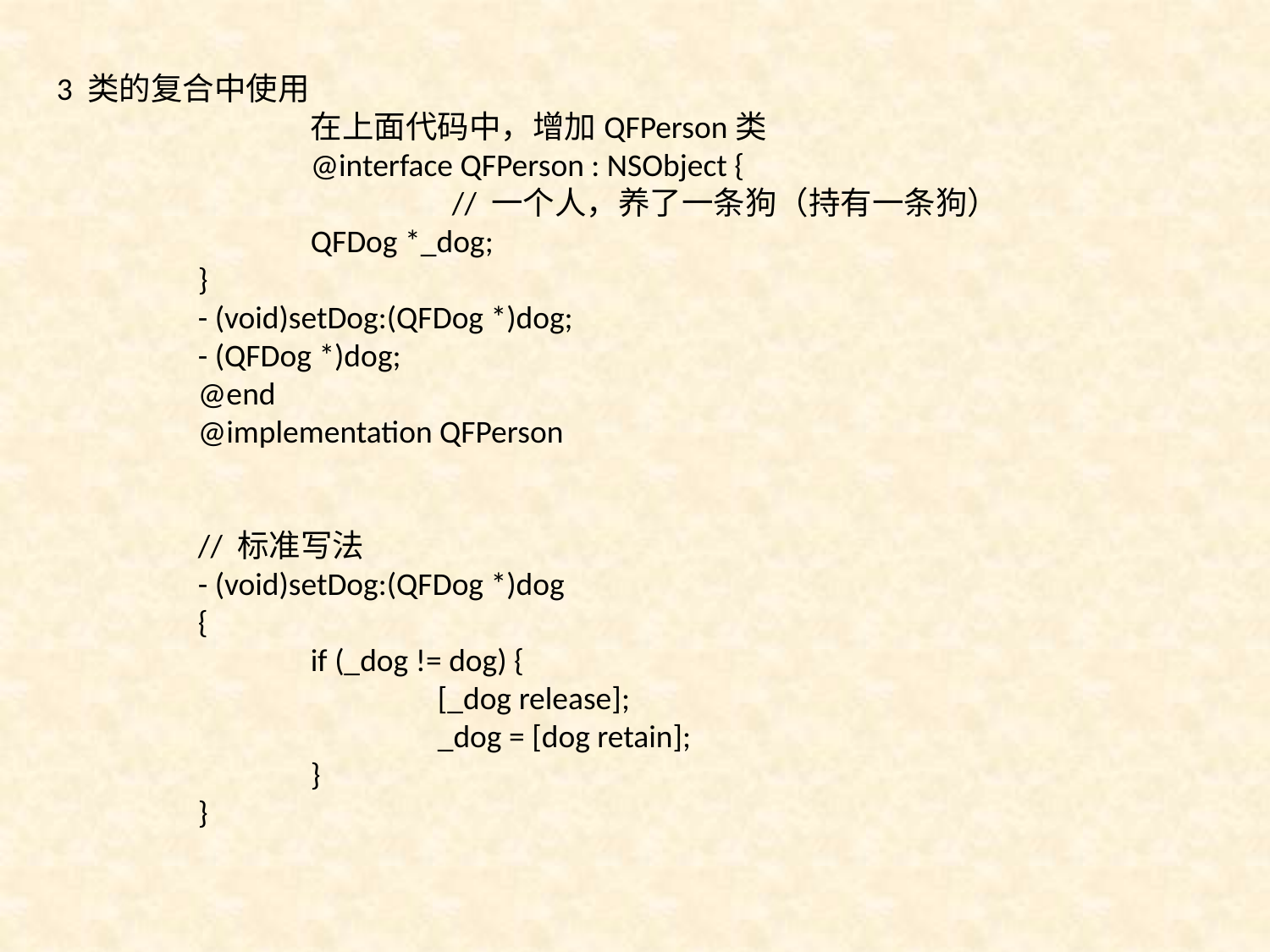

3 类的复合中使用
		在上面代码中，增加QFPerson类
		@interface QFPerson : NSObject {
			  // 一个人，养了一条狗（持有一条狗）
    		QFDog *_dog;
	  }
	  - (void)setDog:(QFDog *)dog;
	  - (QFDog *)dog;
	  @end
	  @implementation QFPerson

	  // 标准写法
	  - (void)setDog:(QFDog *)dog
	  {
    		if (_dog != dog) {
        			[_dog release];
        			_dog = [dog retain];
    	  	}
	  }